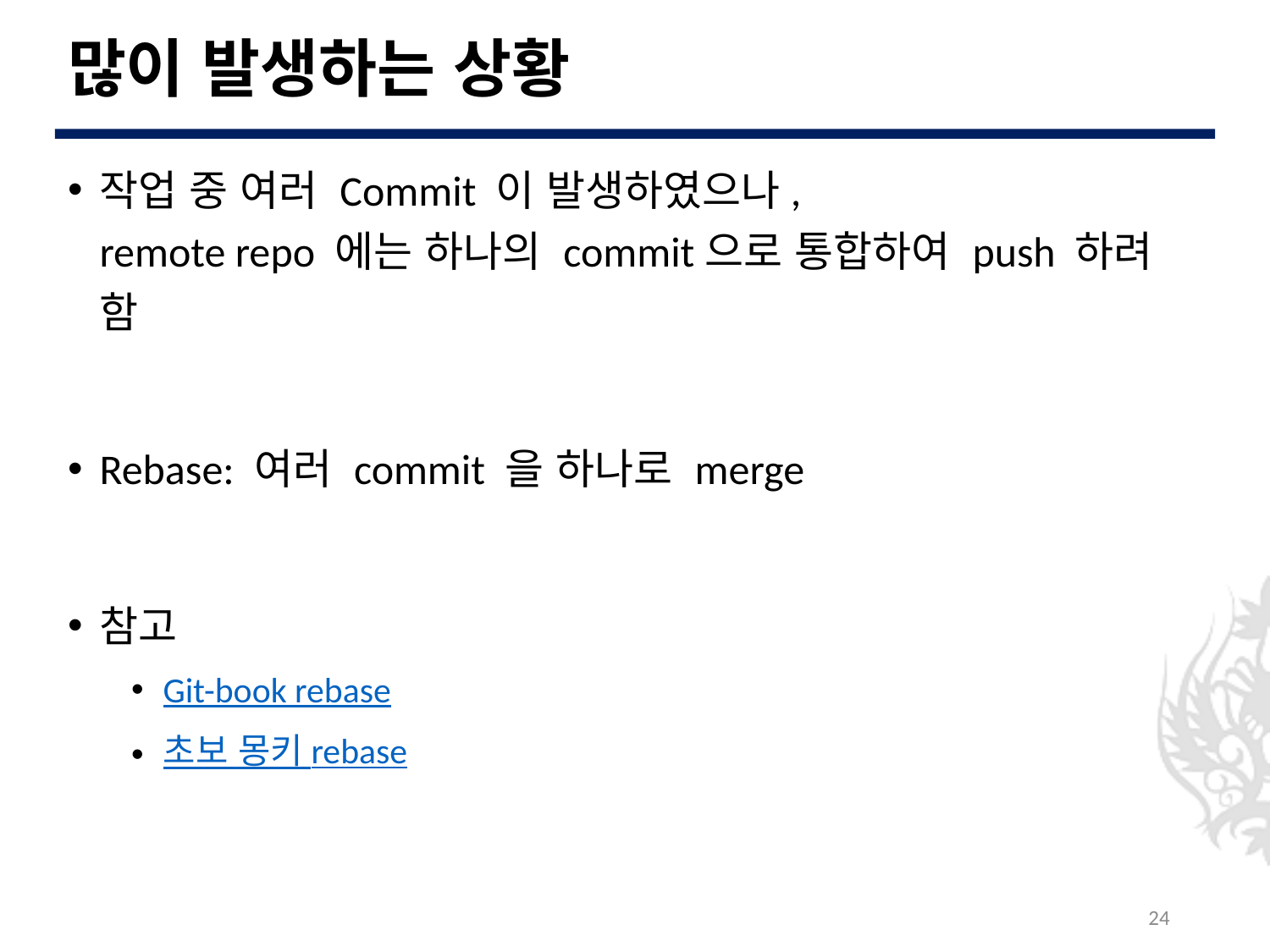

# 많이 발생하는 상황
작업 중 여러 Commit 이 발생하였으나,
remote repo 에는 하나의 commit으로 통합하여 push 하려 함

Rebase: 여러 commit 을 하나로 merge

참고
Git-book rebase
초보 몽키 rebase
24